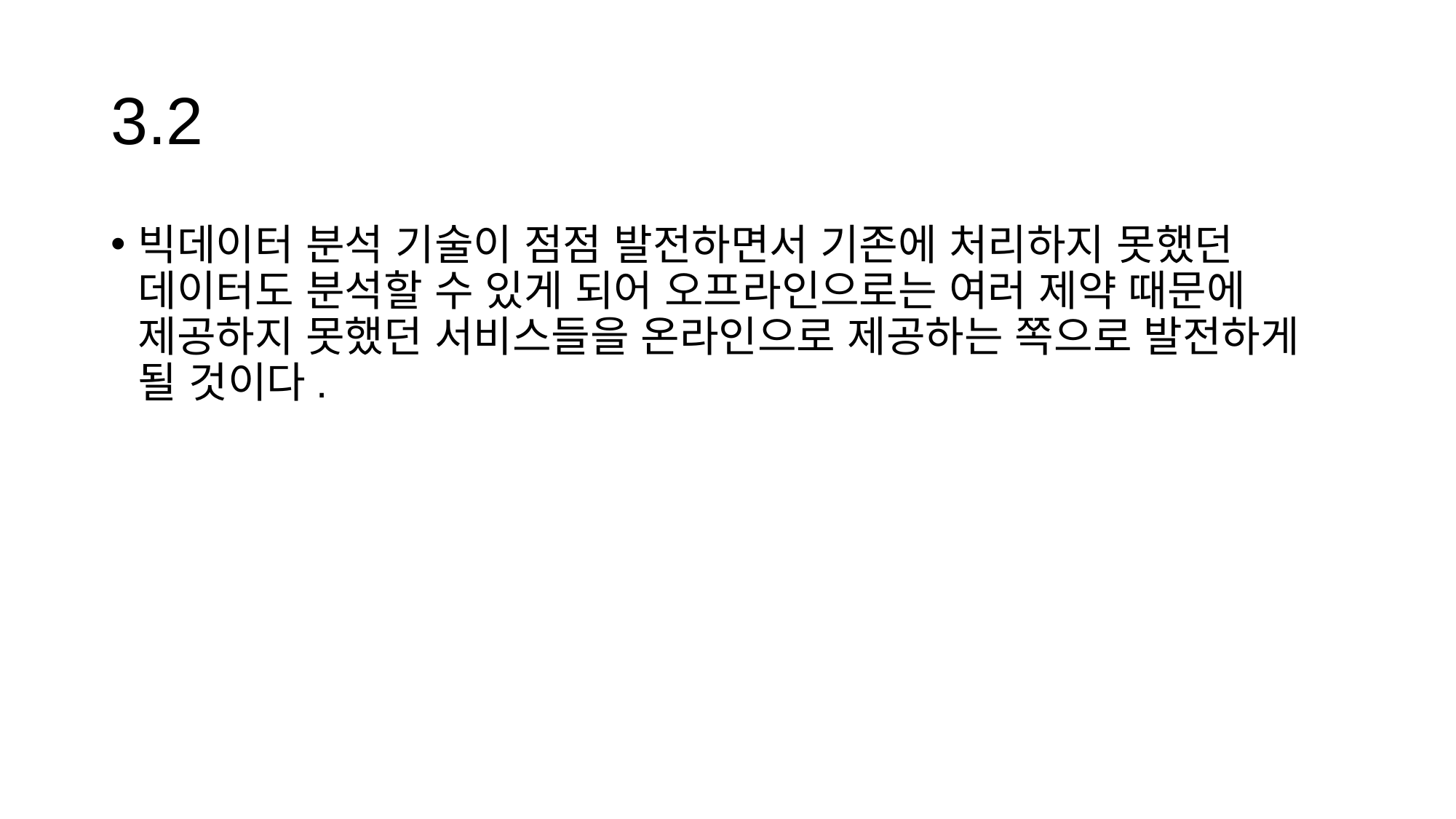

# 3.2
빅데이터 분석 기술이 점점 발전하면서 기존에 처리하지 못했던 데이터도 분석할 수 있게 되어 오프라인으로는 여러 제약 때문에 제공하지 못했던 서비스들을 온라인으로 제공하는 쪽으로 발전하게 될 것이다.